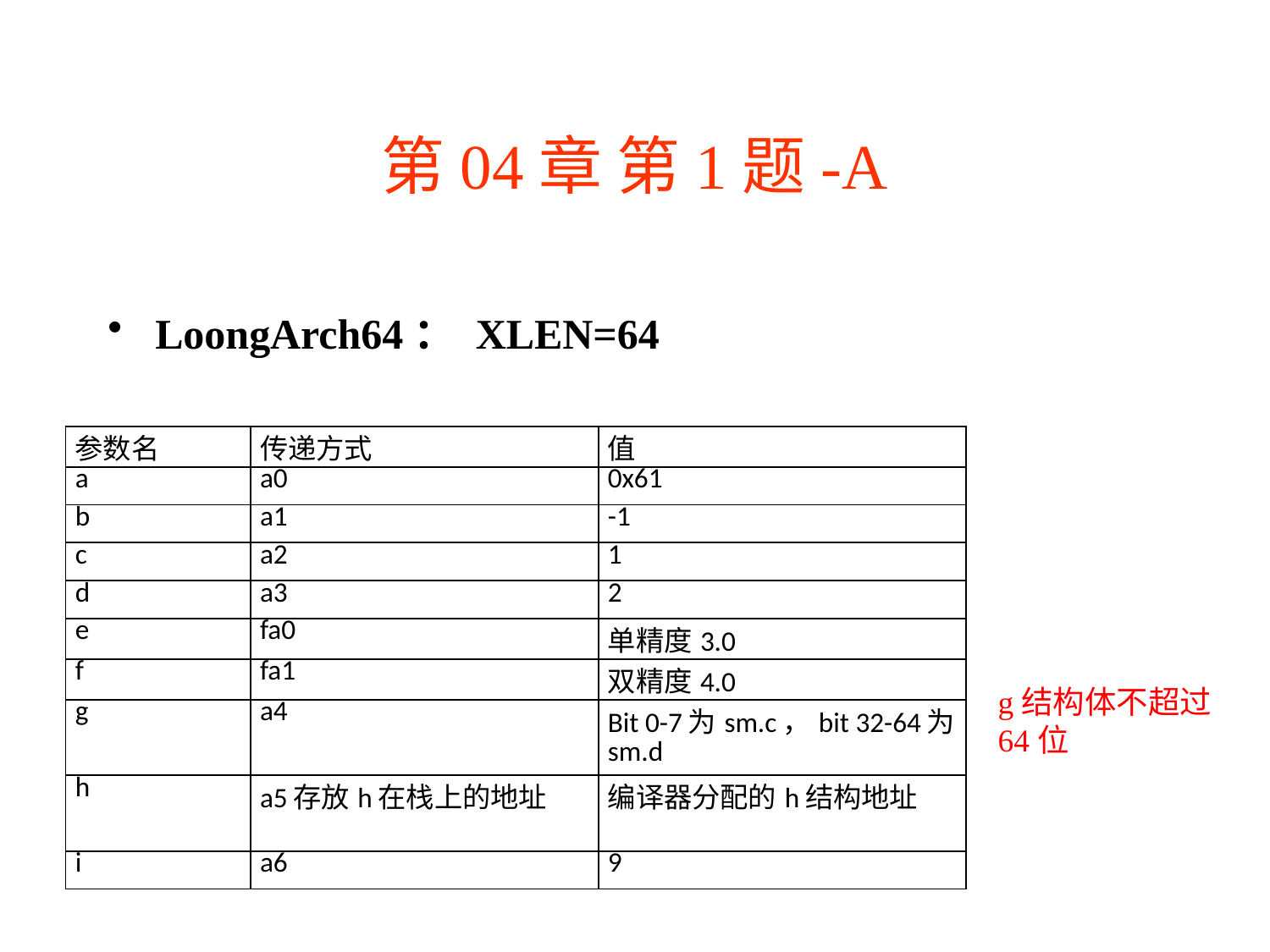

# 第04章 第1题-A
LoongArch64： XLEN=64
| 参数名 | 传递方式 | 值 |
| --- | --- | --- |
| a | a0 | 0x61 |
| b | a1 | -1 |
| c | a2 | 1 |
| d | a3 | 2 |
| e | fa0 | 单精度3.0 |
| f | fa1 | 双精度4.0 |
| g | a4 | Bit 0-7为sm.c，bit 32-64为sm.d |
| h | a5存放h在栈上的地址 | 编译器分配的h结构地址 |
| i | a6 | 9 |
g结构体不超过64位